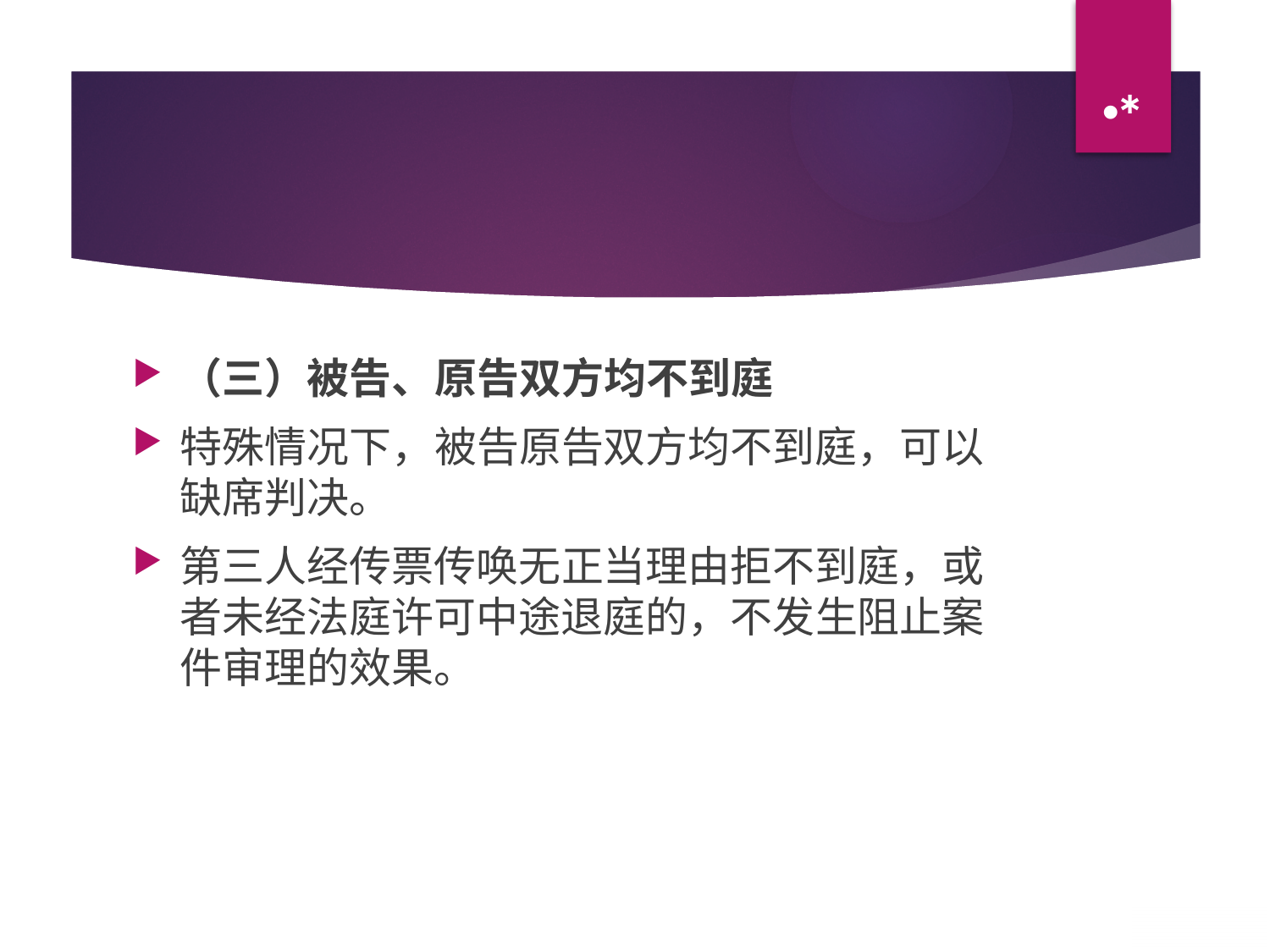

*
#
（三）被告、原告双方均不到庭
特殊情况下，被告原告双方均不到庭，可以缺席判决。
第三人经传票传唤无正当理由拒不到庭，或者未经法庭许可中途退庭的，不发生阻止案件审理的效果。